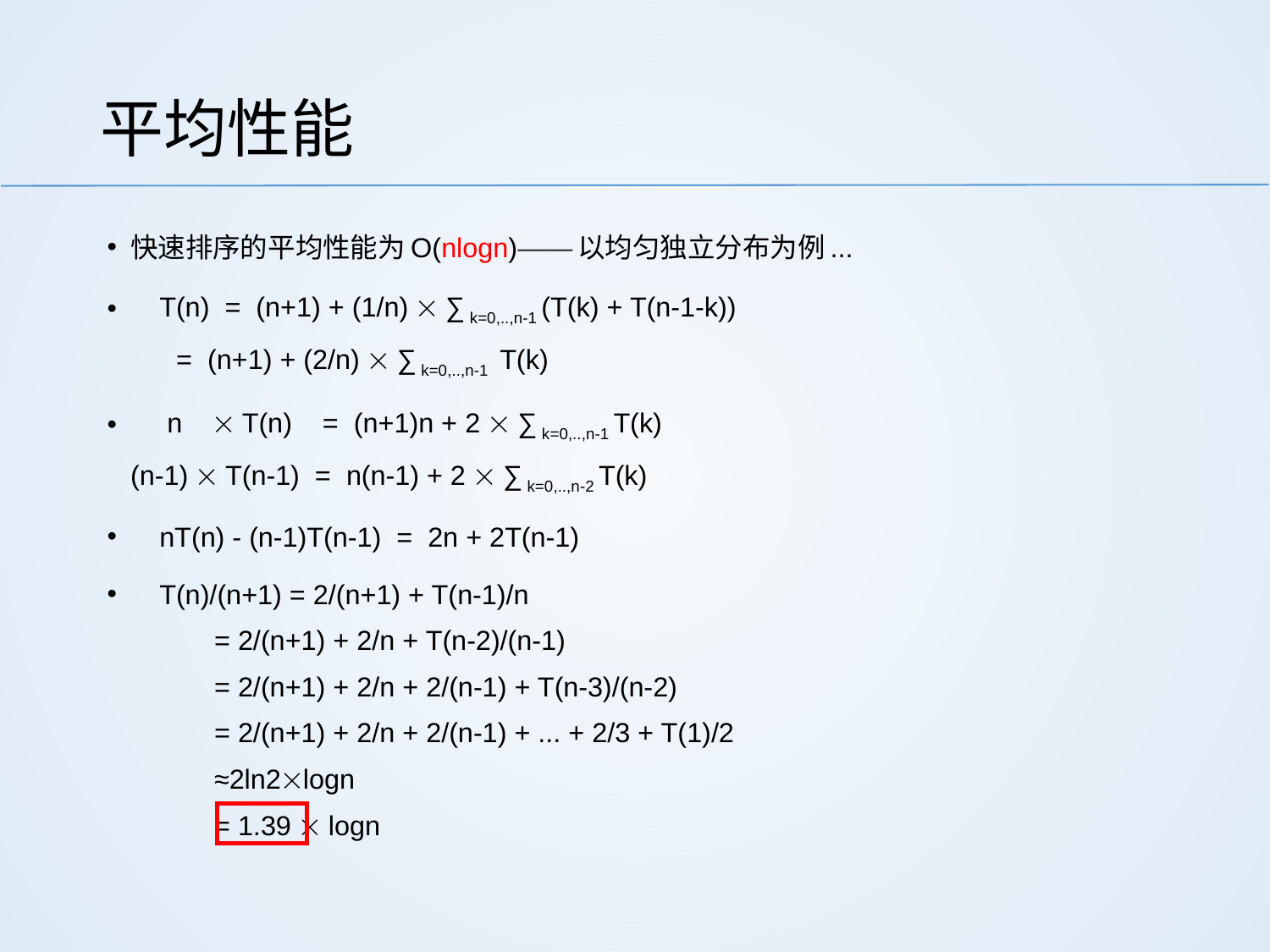

# 平均性能
快速排序的平均性能为O(nlogn)——以均匀独立分布为例...
	T(n)  =  (n+1) + (1/n) × ∑ k=0,..,n-1 (T(k) + T(n-1-k))
      =  (n+1) + (2/n) × ∑ k=0,..,n-1  T(k)
	 n    × T(n)    =  (n+1)n + 2 × ∑ k=0,..,n-1 T(k)
(n-1) × T(n-1)  =  n(n-1) + 2 × ∑ k=0,..,n-2 T(k)
	nT(n) - (n-1)T(n-1)  =  2n + 2T(n-1)
	T(n)/(n+1) = 2/(n+1) + T(n-1)/n
           = 2/(n+1) + 2/n + T(n-2)/(n-1)
           = 2/(n+1) + 2/n + 2/(n-1) + T(n-3)/(n-2)
           = 2/(n+1) + 2/n + 2/(n-1) + ... + 2/3 + T(1)/2
           ≈2ln2×logn
           = 1.39 × logn